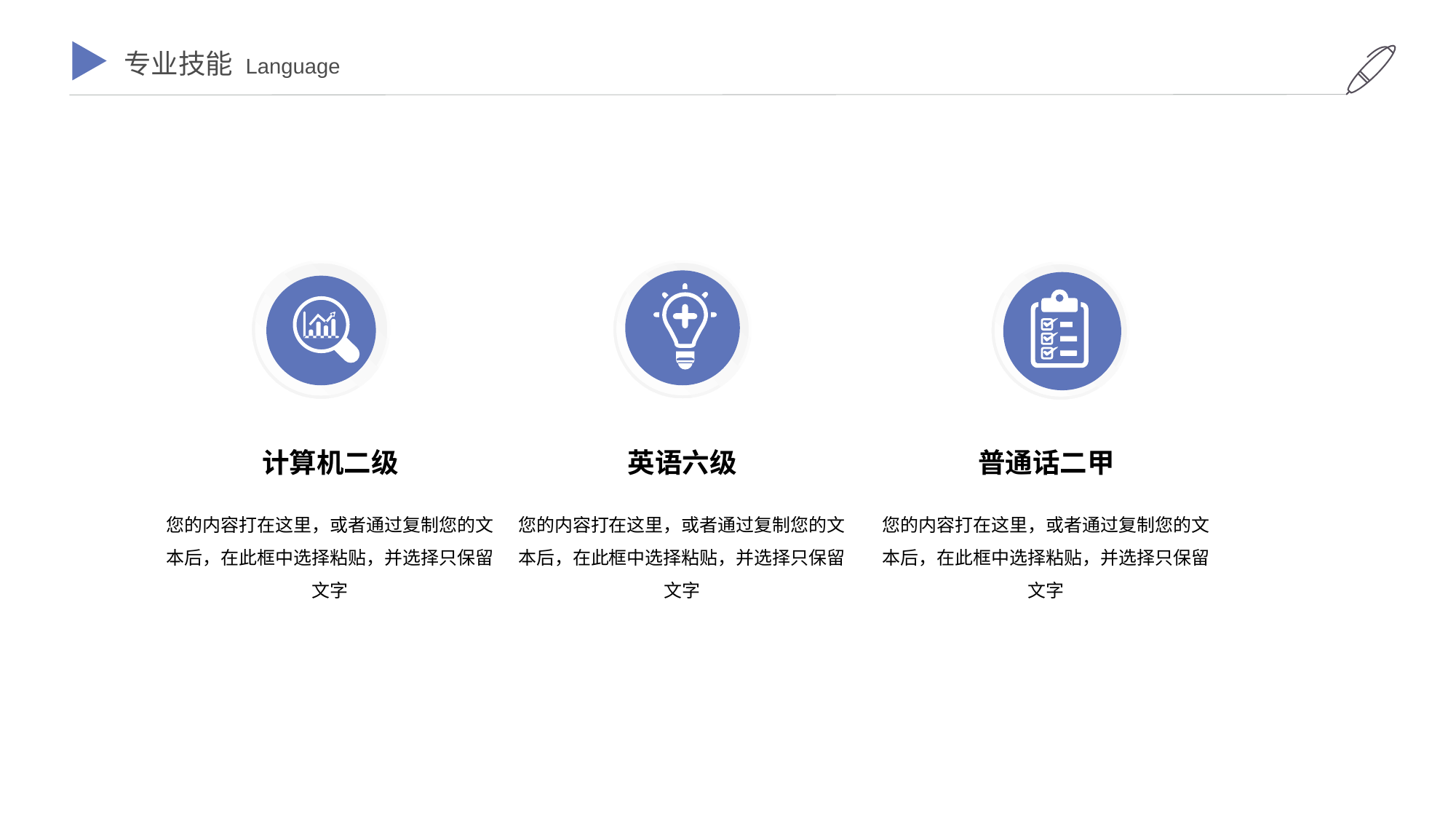

专业技能 Language

计算机二级
英语六级
普通话二甲
您的内容打在这里，或者通过复制您的文本后，在此框中选择粘贴，并选择只保留文字
您的内容打在这里，或者通过复制您的文本后，在此框中选择粘贴，并选择只保留文字
您的内容打在这里，或者通过复制您的文本后，在此框中选择粘贴，并选择只保留文字